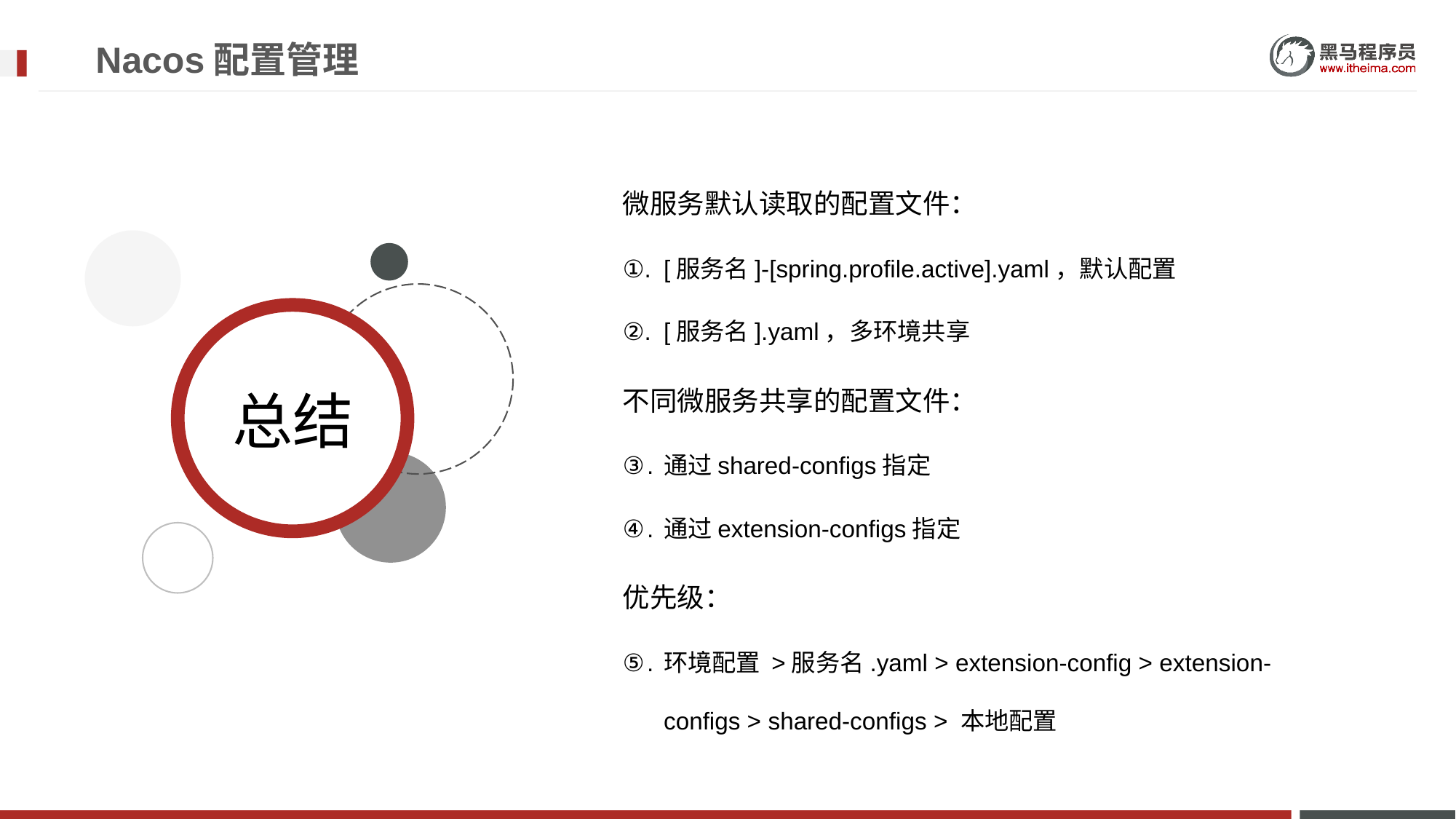

# Nacos配置管理
微服务默认读取的配置文件：
[服务名]-[spring.profile.active].yaml，默认配置
[服务名].yaml，多环境共享
不同微服务共享的配置文件：
通过shared-configs指定
通过extension-configs指定
优先级：
环境配置 >服务名.yaml > extension-config > extension-configs > shared-configs > 本地配置